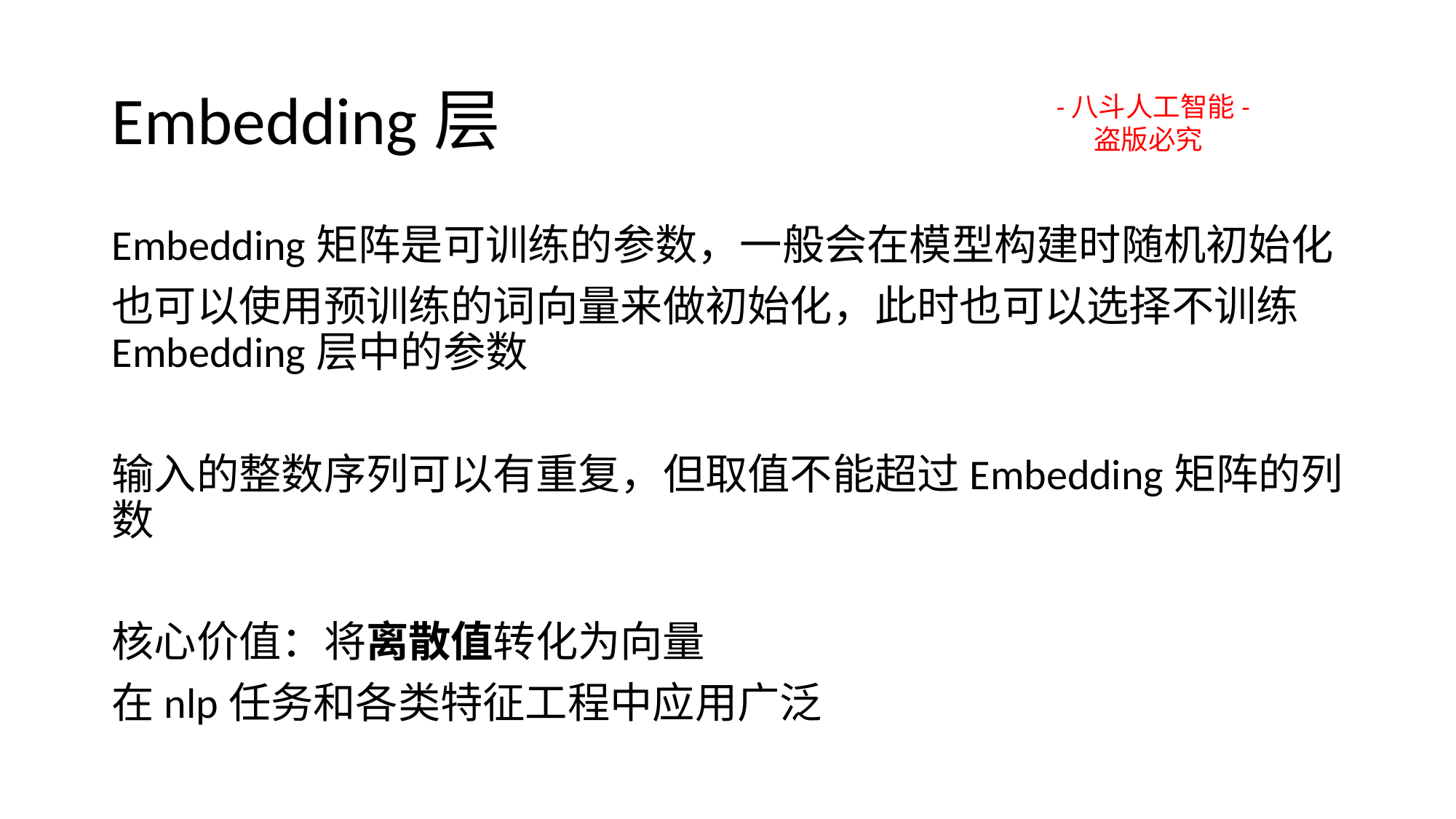

# Embedding层
-八斗人工智能-
     盗版必究
Embedding矩阵是可训练的参数，一般会在模型构建时随机初始化
也可以使用预训练的词向量来做初始化，此时也可以选择不训练Embedding层中的参数

输入的整数序列可以有重复，但取值不能超过Embedding矩阵的列数

核心价值：将离散值转化为向量
在nlp任务和各类特征工程中应用广泛